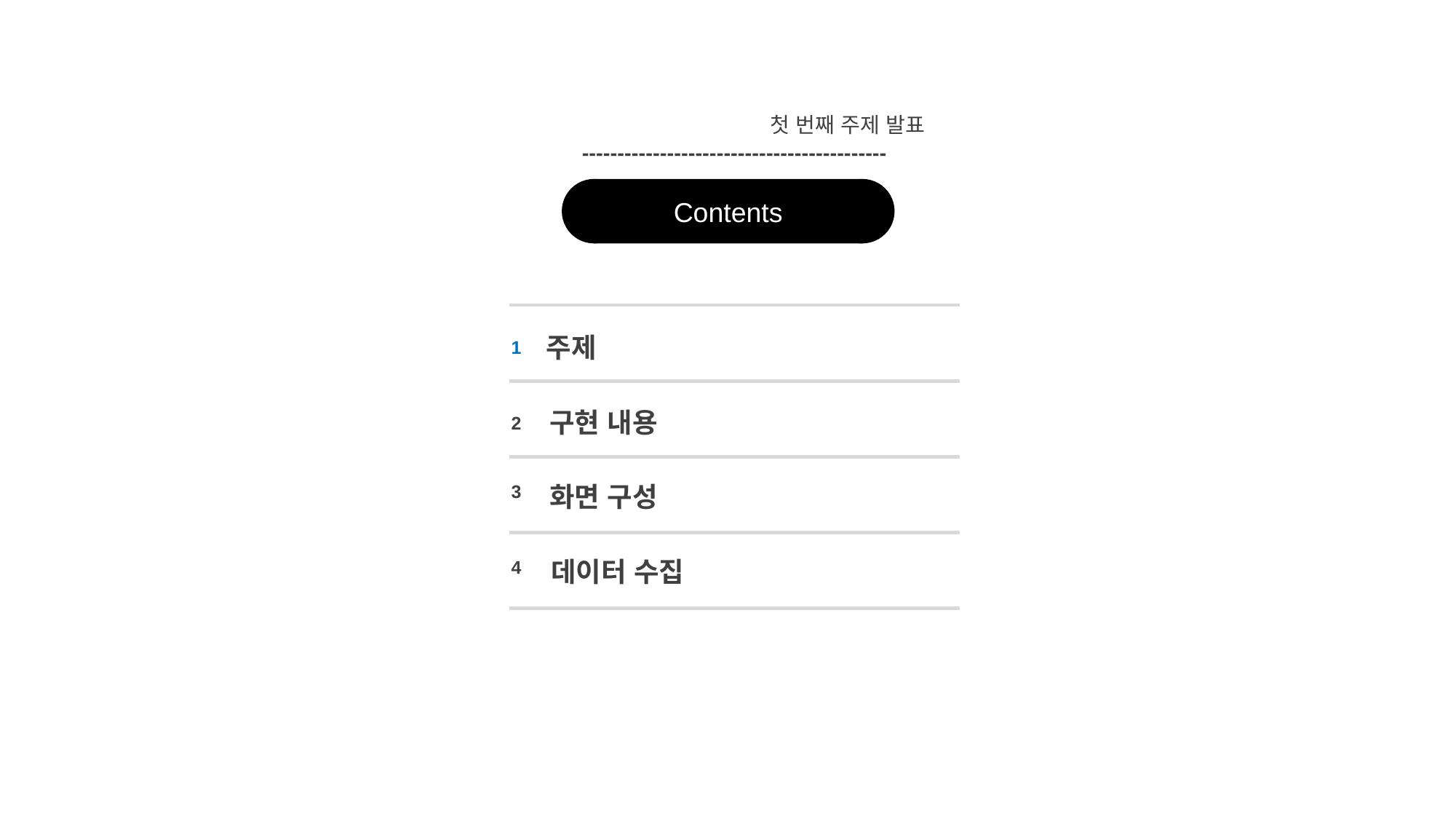

첫 번째 주제 발표
-------------------------------------------

Contents

주제
1
구현 내용
2
3
화면 구성
데이터 수집
4